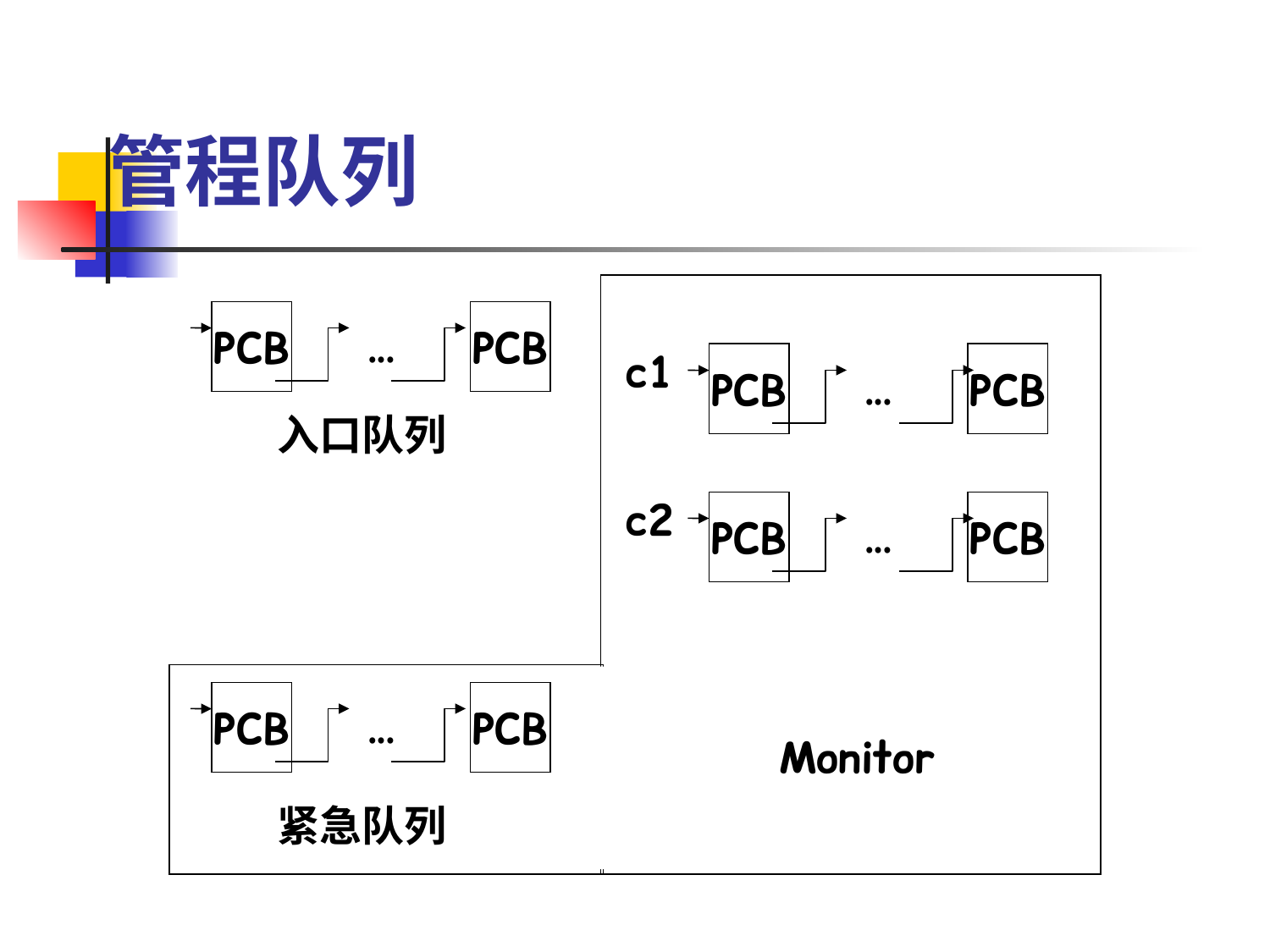

# 管程队列

PCB
PCB

…

c1
PCB
PCB

…

入口队列
c2
PCB
PCB

…

PCB
PCB

…

Monitor
紧急队列